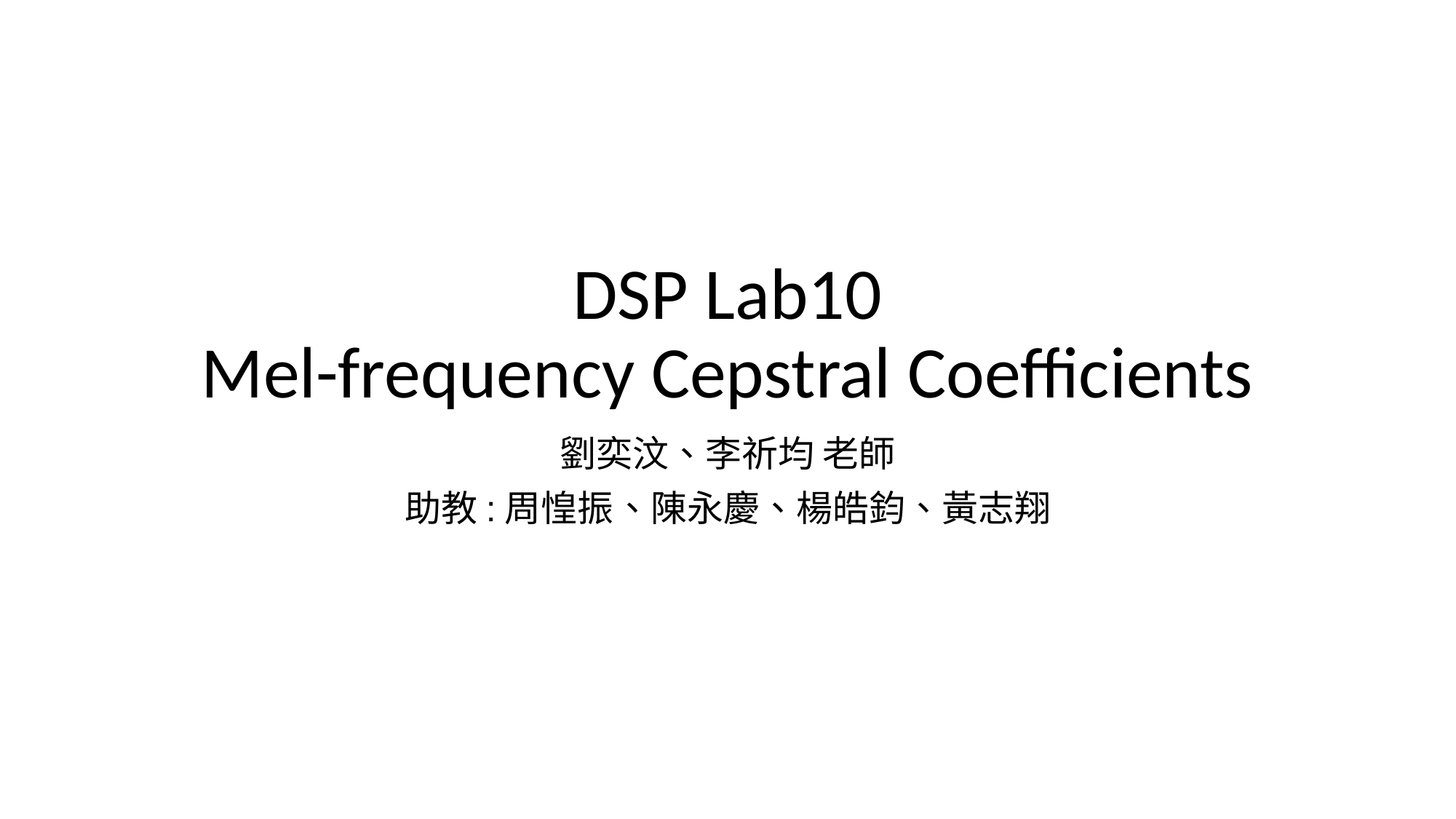

# DSP Lab10 Mel-frequency Cepstral Coefficients
劉奕汶、李祈均 老師
助教:周惶振、陳永慶、楊皓鈞、黃志翔